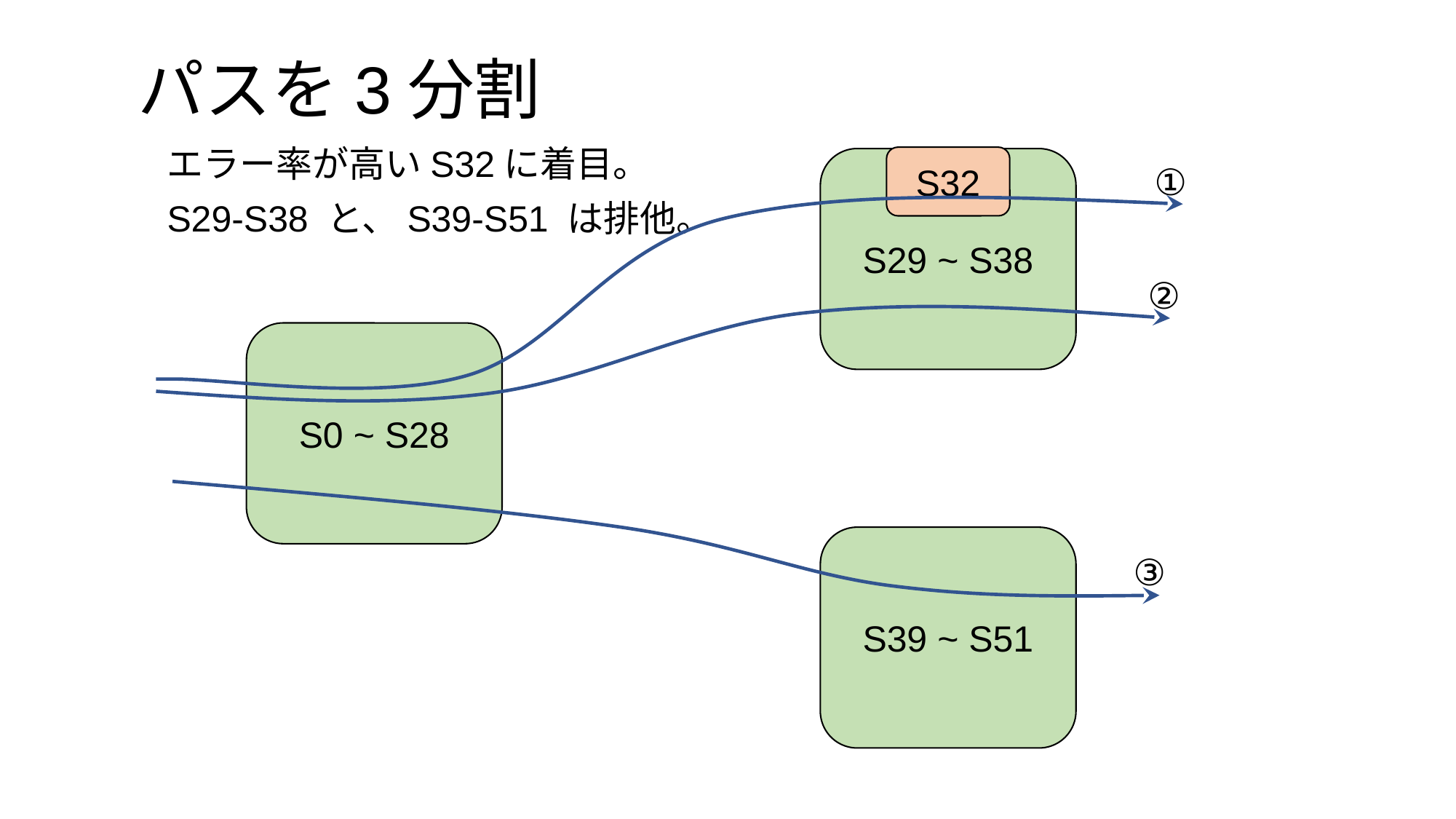

# パスを3分割
エラー率が高いS32に着目。
S29-S38 と、S39-S51 は排他。
S32
S29 ~ S38
①

②

S0 ~ S28

S39 ~ S51
③